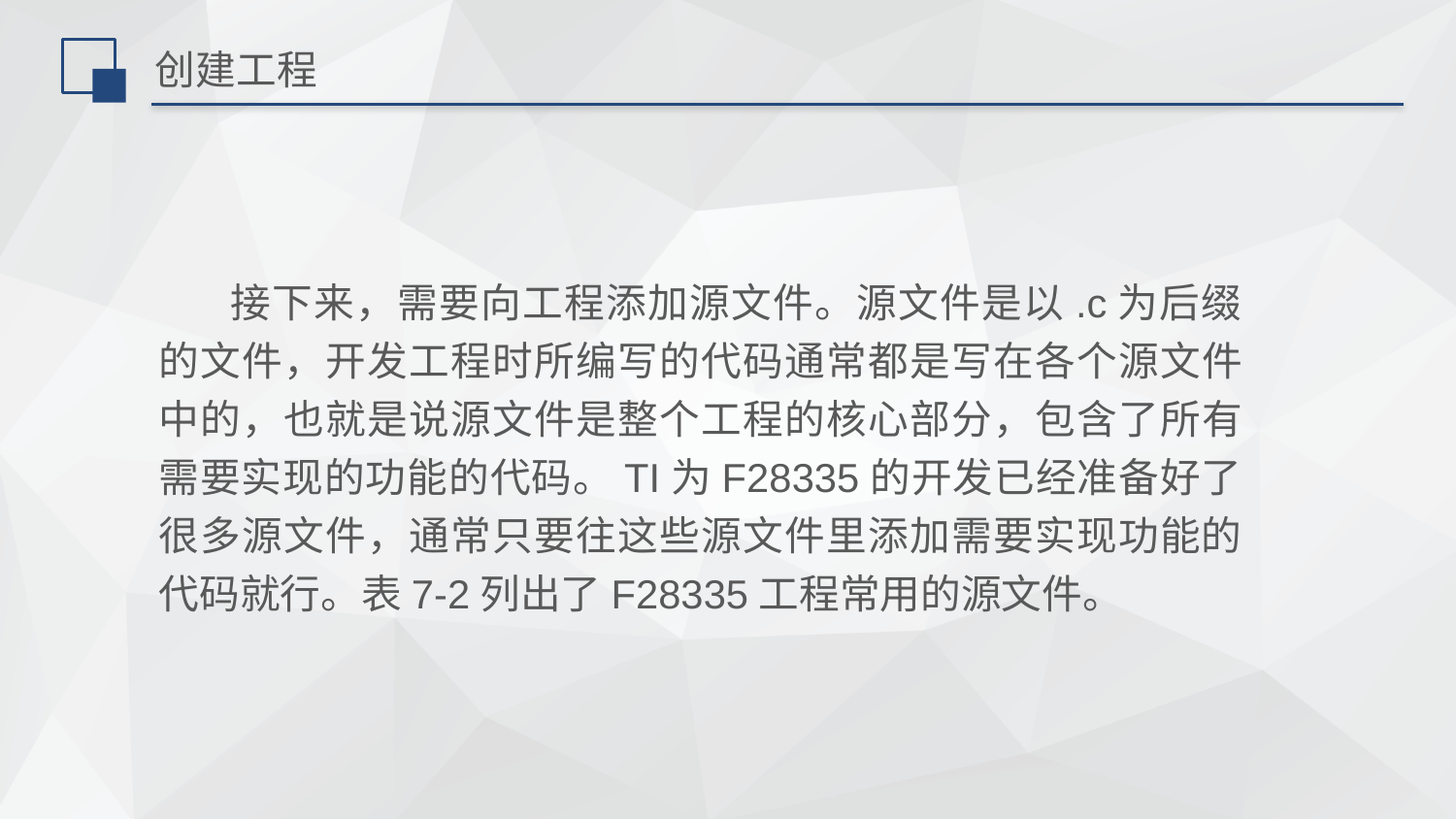

# 创建工程
接下来，需要向工程添加源文件。源文件是以.c为后缀的文件，开发工程时所编写的代码通常都是写在各个源文件中的，也就是说源文件是整个工程的核心部分，包含了所有需要实现的功能的代码。TI为F28335的开发已经准备好了很多源文件，通常只要往这些源文件里添加需要实现功能的代码就行。表7-2列出了F28335工程常用的源文件。